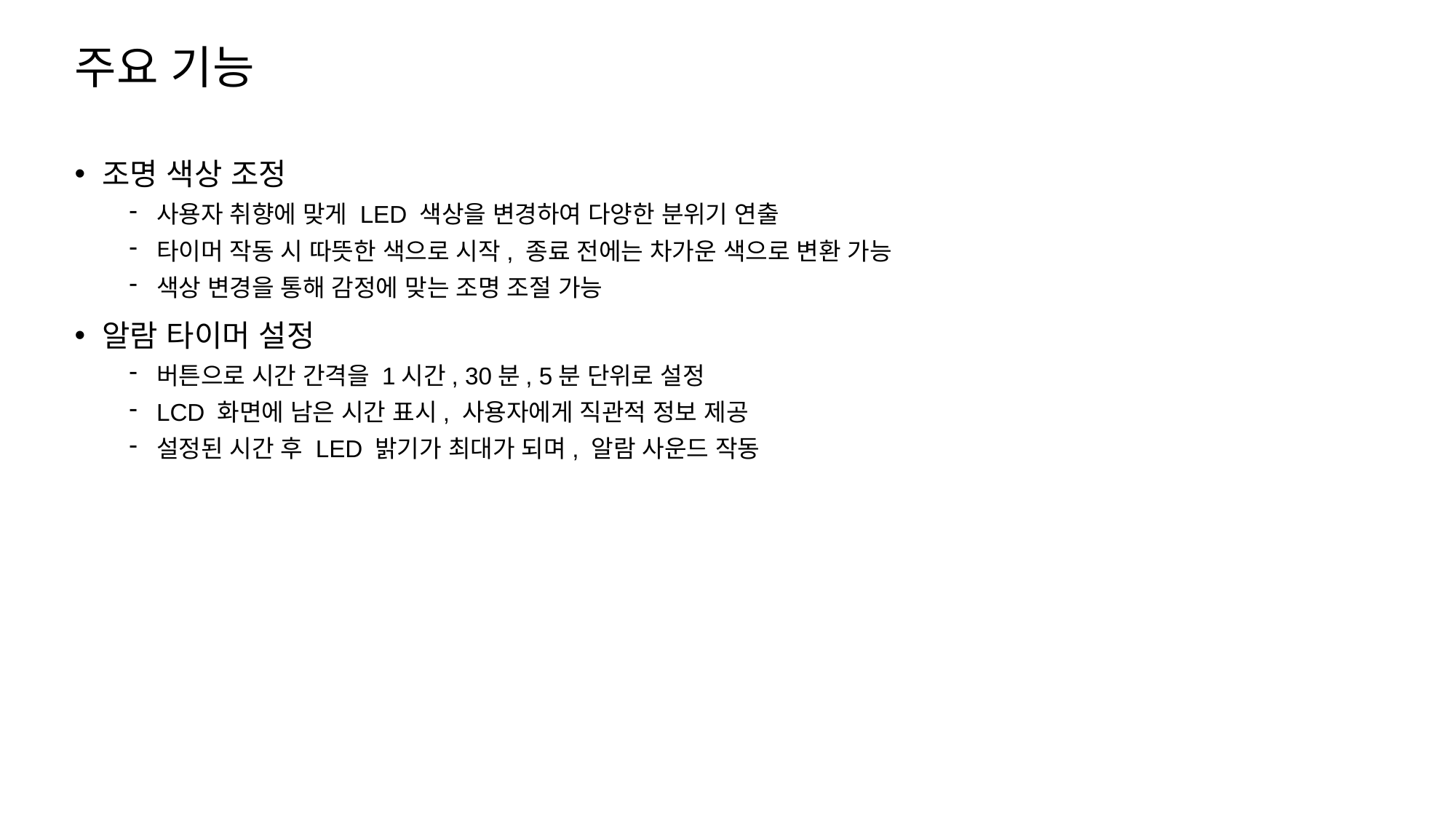

# 주요 기능
조명 색상 조정
사용자 취향에 맞게 LED 색상을 변경하여 다양한 분위기 연출
타이머 작동 시 따뜻한 색으로 시작, 종료 전에는 차가운 색으로 변환 가능
색상 변경을 통해 감정에 맞는 조명 조절 가능
알람 타이머 설정
버튼으로 시간 간격을 1시간, 30분, 5분 단위로 설정
LCD 화면에 남은 시간 표시, 사용자에게 직관적 정보 제공
설정된 시간 후 LED 밝기가 최대가 되며, 알람 사운드 작동